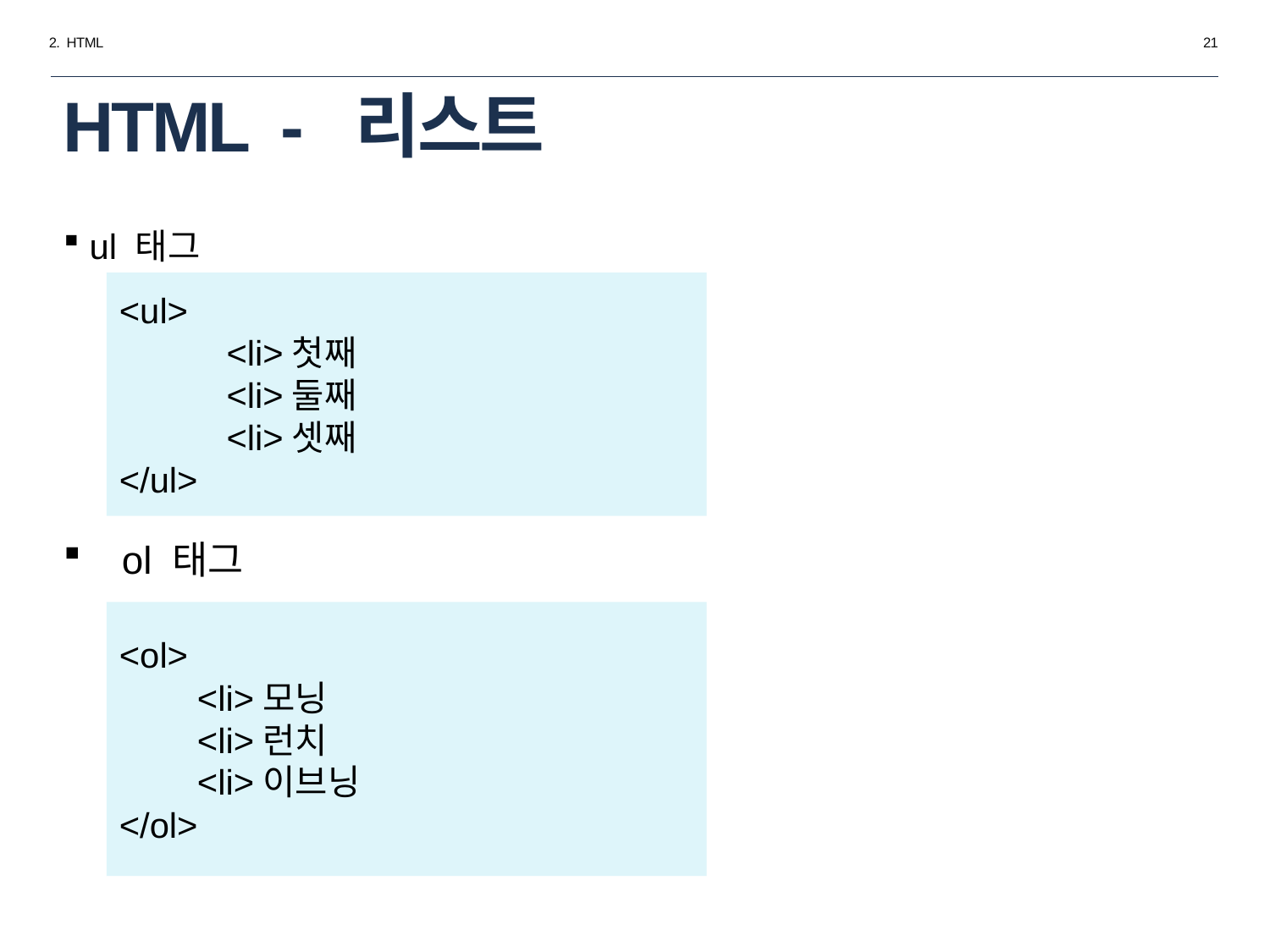

2.  HTML
21
# HTML  -  리스트
 ul 태그
<ul>
           <li>첫째
           <li>둘째
           <li>셋째
</ul>
 ol 태그
<ol>
        <li>모닝
        <li>런치
        <li>이브닝
</ol>